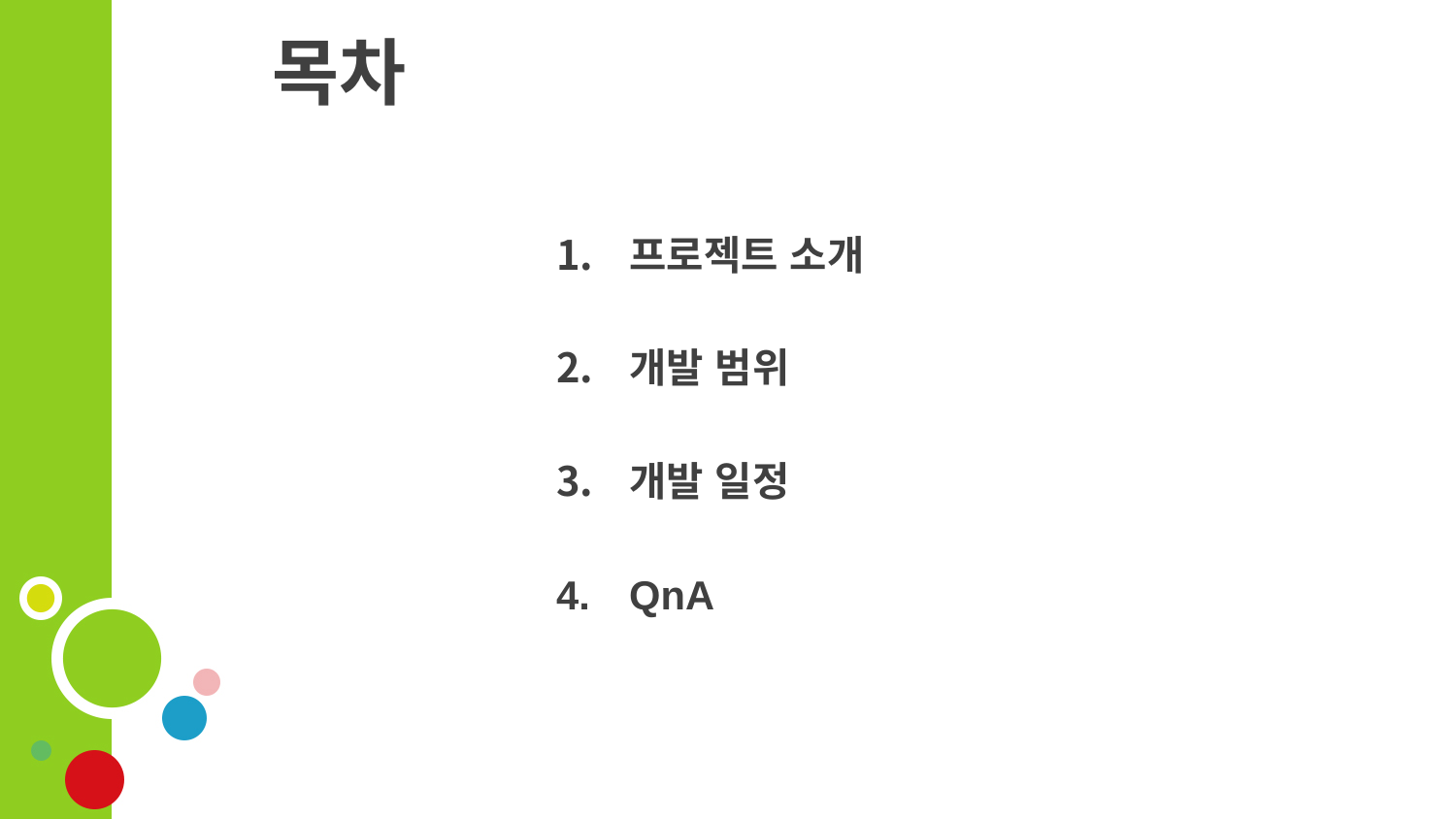

# 목차
프로젝트 소개

개발 범위

개발 일정

QnA